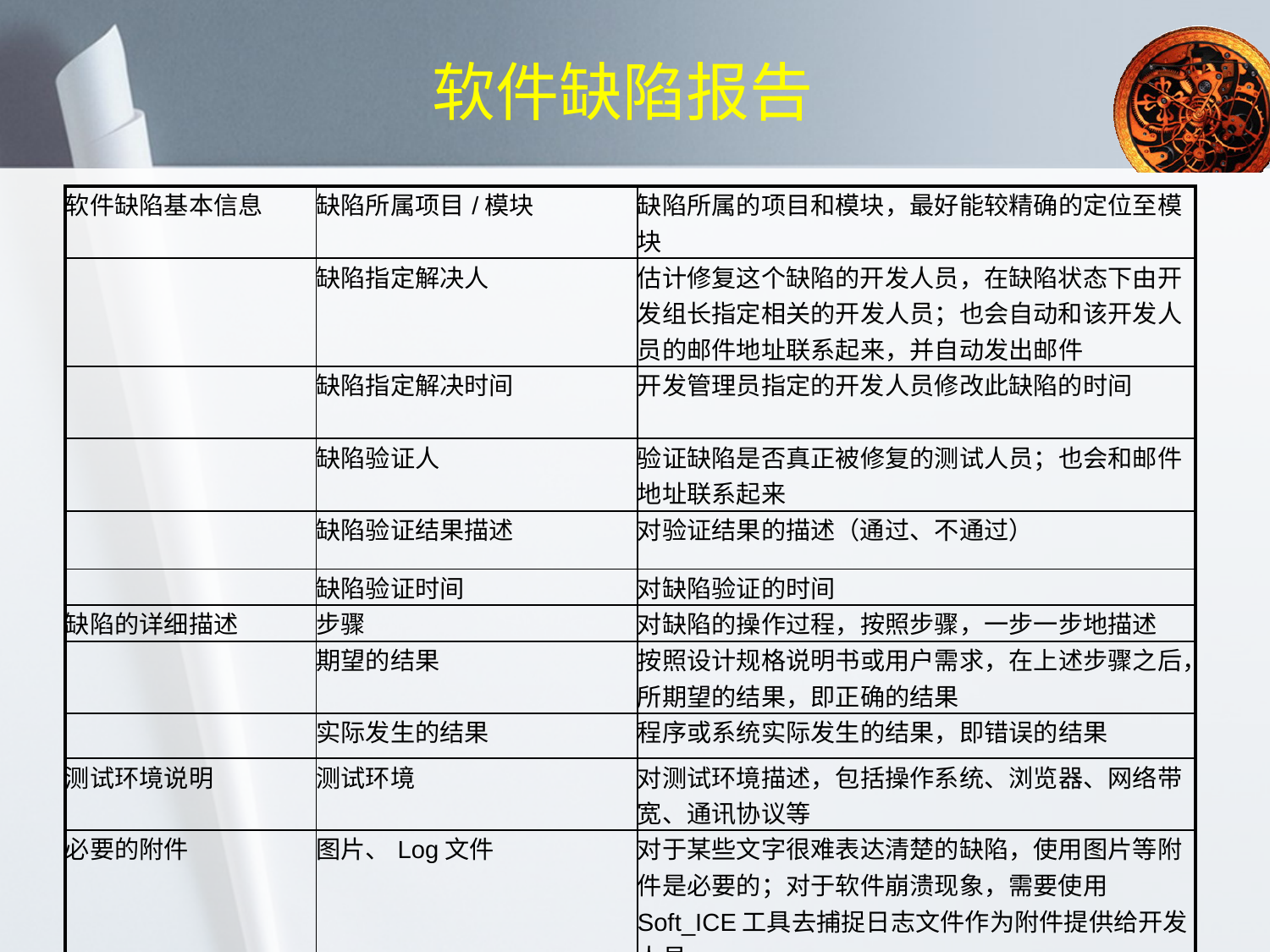

# 软件缺陷报告
| 软件缺陷基本信息 | 缺陷所属项目/模块 | 缺陷所属的项目和模块，最好能较精确的定位至模块 |
| --- | --- | --- |
|  | 缺陷指定解决人 | 估计修复这个缺陷的开发人员，在缺陷状态下由开发组长指定相关的开发人员；也会自动和该开发人员的邮件地址联系起来，并自动发出邮件 |
|  | 缺陷指定解决时间 | 开发管理员指定的开发人员修改此缺陷的时间 |
|  | 缺陷验证人 | 验证缺陷是否真正被修复的测试人员；也会和邮件地址联系起来 |
|  | 缺陷验证结果描述 | 对验证结果的描述（通过、不通过） |
|  | 缺陷验证时间 | 对缺陷验证的时间 |
| 缺陷的详细描述 | 步骤 | 对缺陷的操作过程，按照步骤，一步一步地描述 |
|  | 期望的结果 | 按照设计规格说明书或用户需求，在上述步骤之后，所期望的结果，即正确的结果 |
|  | 实际发生的结果 | 程序或系统实际发生的结果，即错误的结果 |
| 测试环境说明 | 测试环境 | 对测试环境描述，包括操作系统、浏览器、网络带宽、通讯协议等 |
| 必要的附件 | 图片、Log文件 | 对于某些文字很难表达清楚的缺陷，使用图片等附件是必要的；对于软件崩溃现象，需要使用Soft\_ICE工具去捕捉日志文件作为附件提供给开发人员。 |